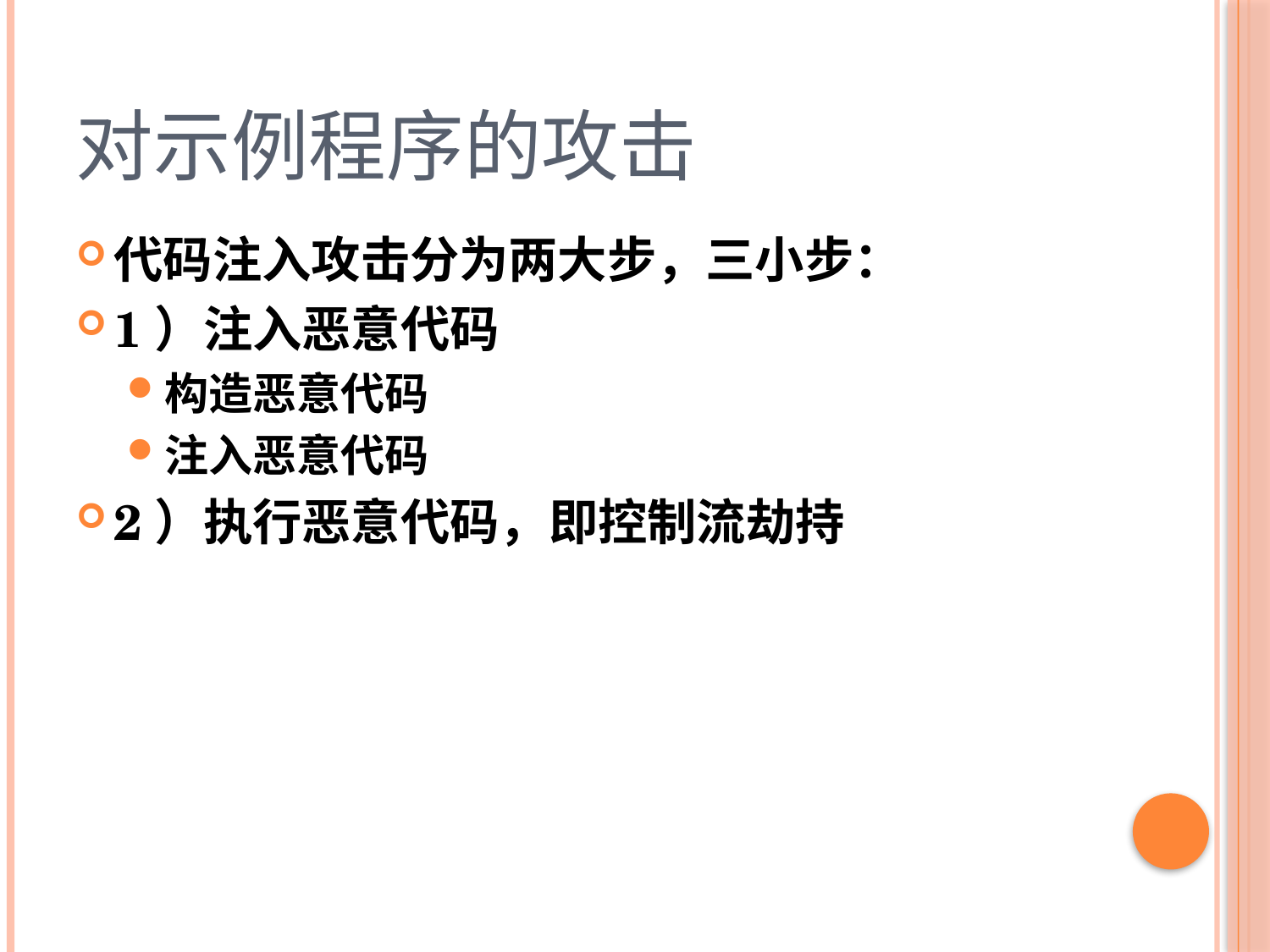

# 对示例程序的攻击
代码注入攻击分为两大步，三小步：
1）注入恶意代码
构造恶意代码
注入恶意代码
2）执行恶意代码，即控制流劫持